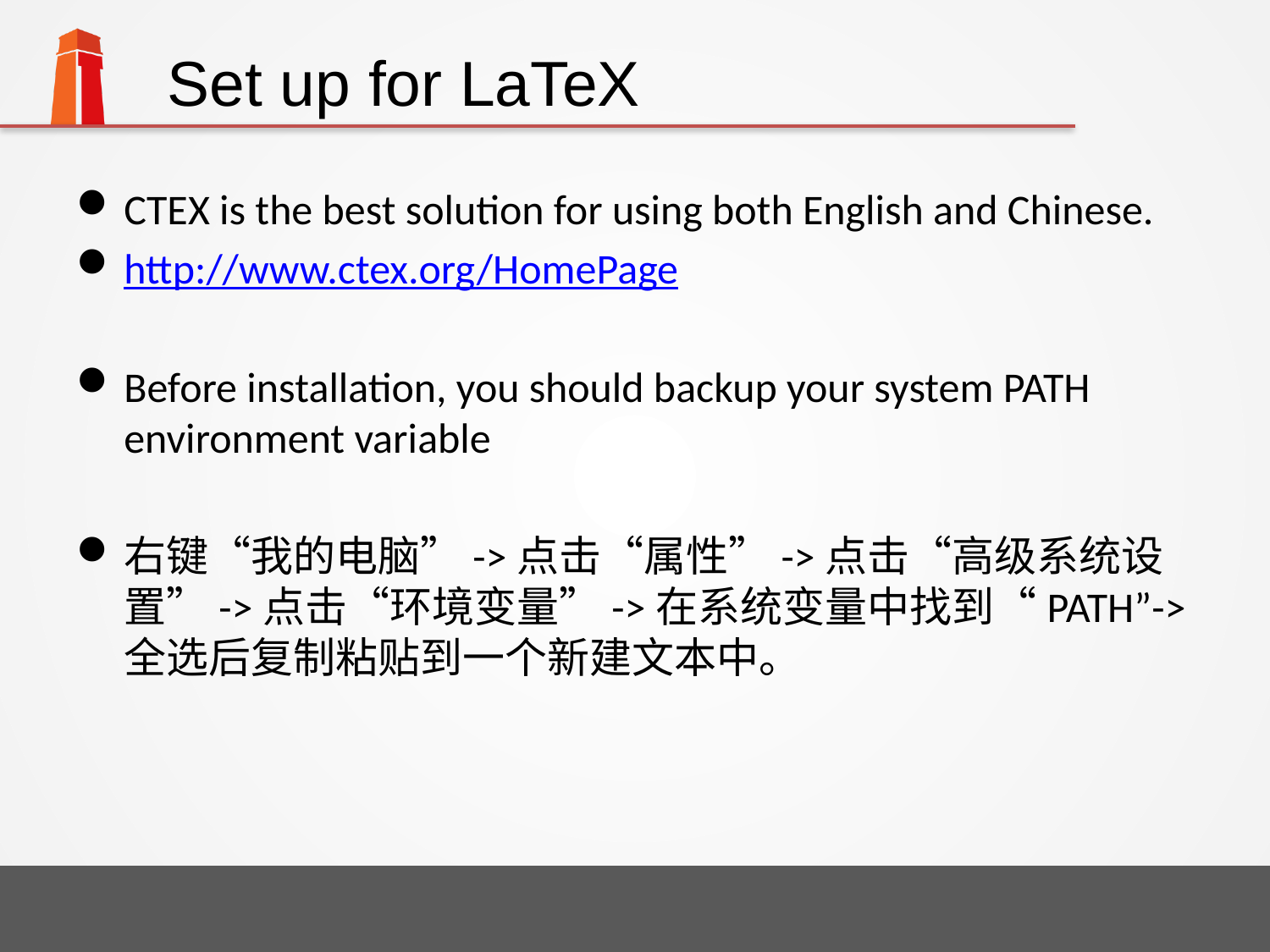

# Set up for LaTeX
CTEX is the best solution for using both English and Chinese.
http://www.ctex.org/HomePage

Before installation, you should backup your system PATH environment variable

右键“我的电脑”->点击“属性”->点击“高级系统设置”->点击“环境变量”->在系统变量中找到“PATH”->全选后复制粘贴到一个新建文本中。